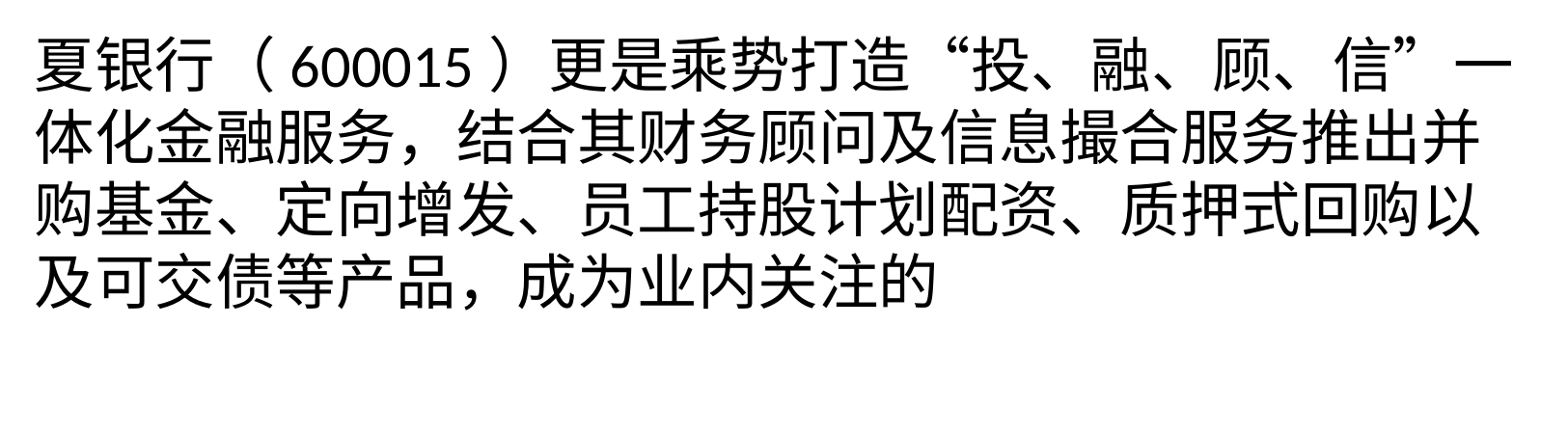

夏银行（600015）更是乘势打造“投、融、顾、信”一体化金融服务，结合其财务顾问及信息撮合服务推出并购基金、定向增发、员工持股计划配资、质押式回购以及可交债等产品，成为业内关注的